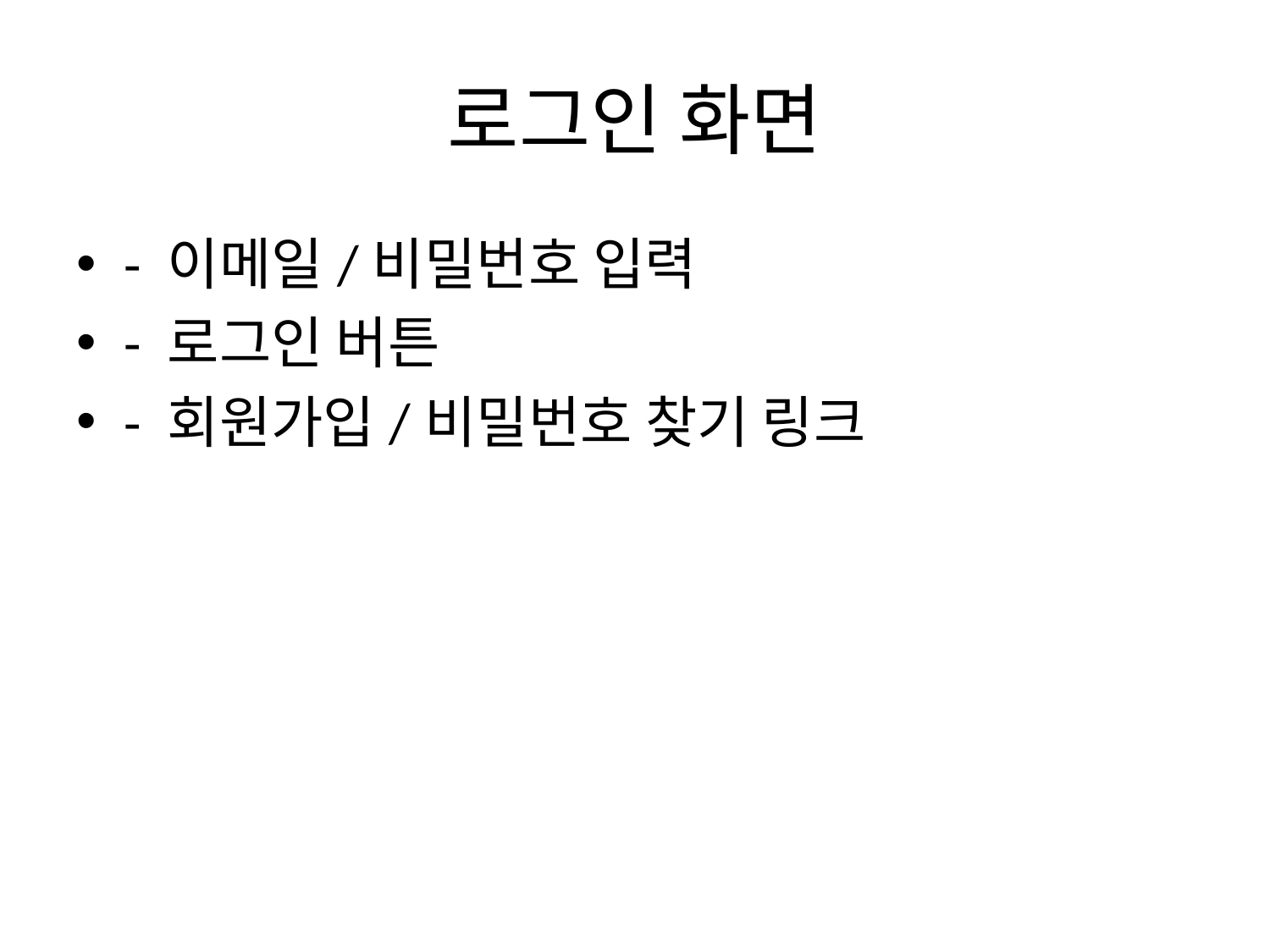

# 로그인 화면
- 이메일/비밀번호 입력
- 로그인 버튼
- 회원가입/비밀번호 찾기 링크